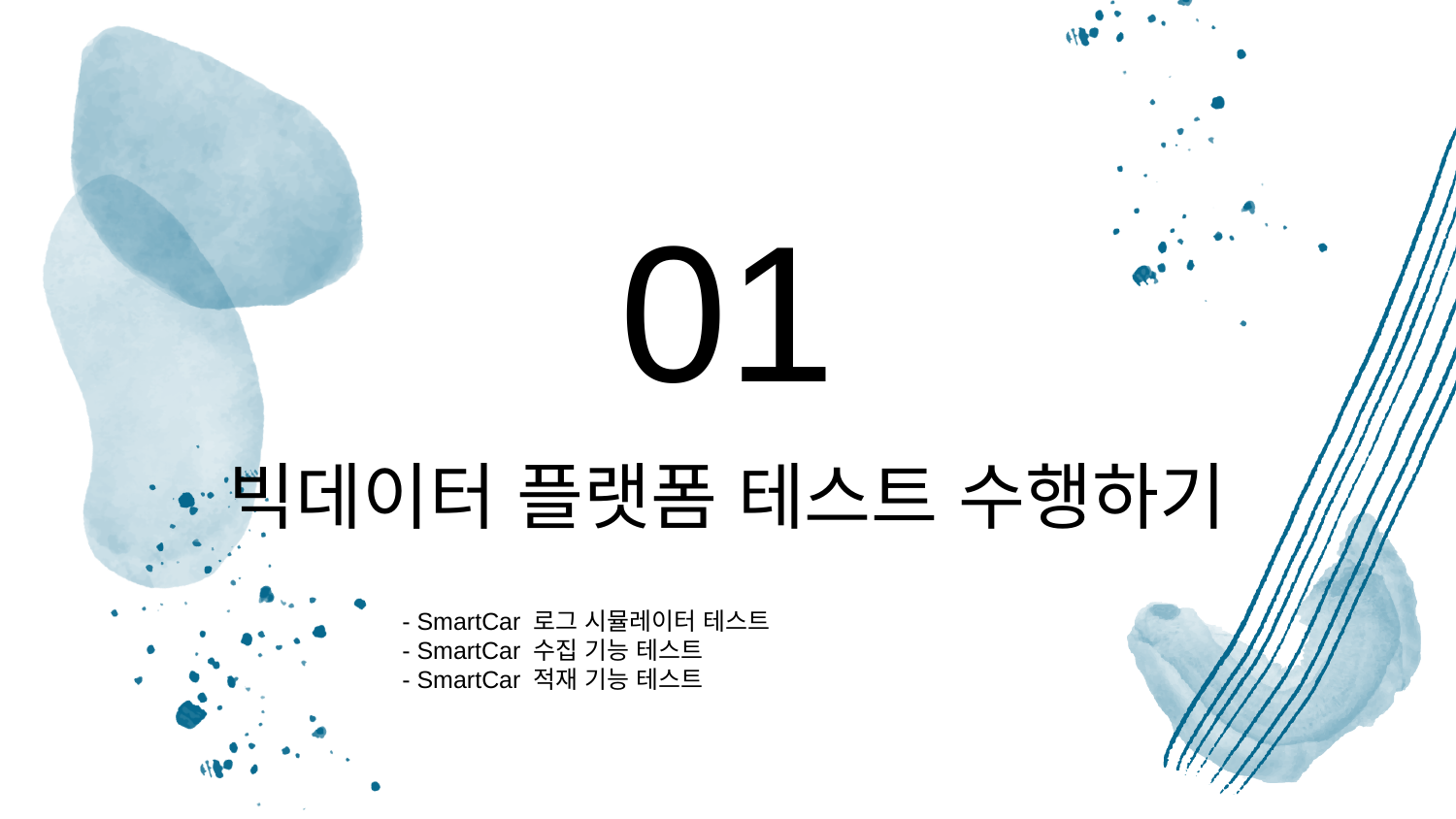

01
# 빅데이터 플랫폼 테스트 수행하기
- SmartCar 로그 시뮬레이터 테스트
- SmartCar 수집 기능 테스트
- SmartCar 적재 기능 테스트